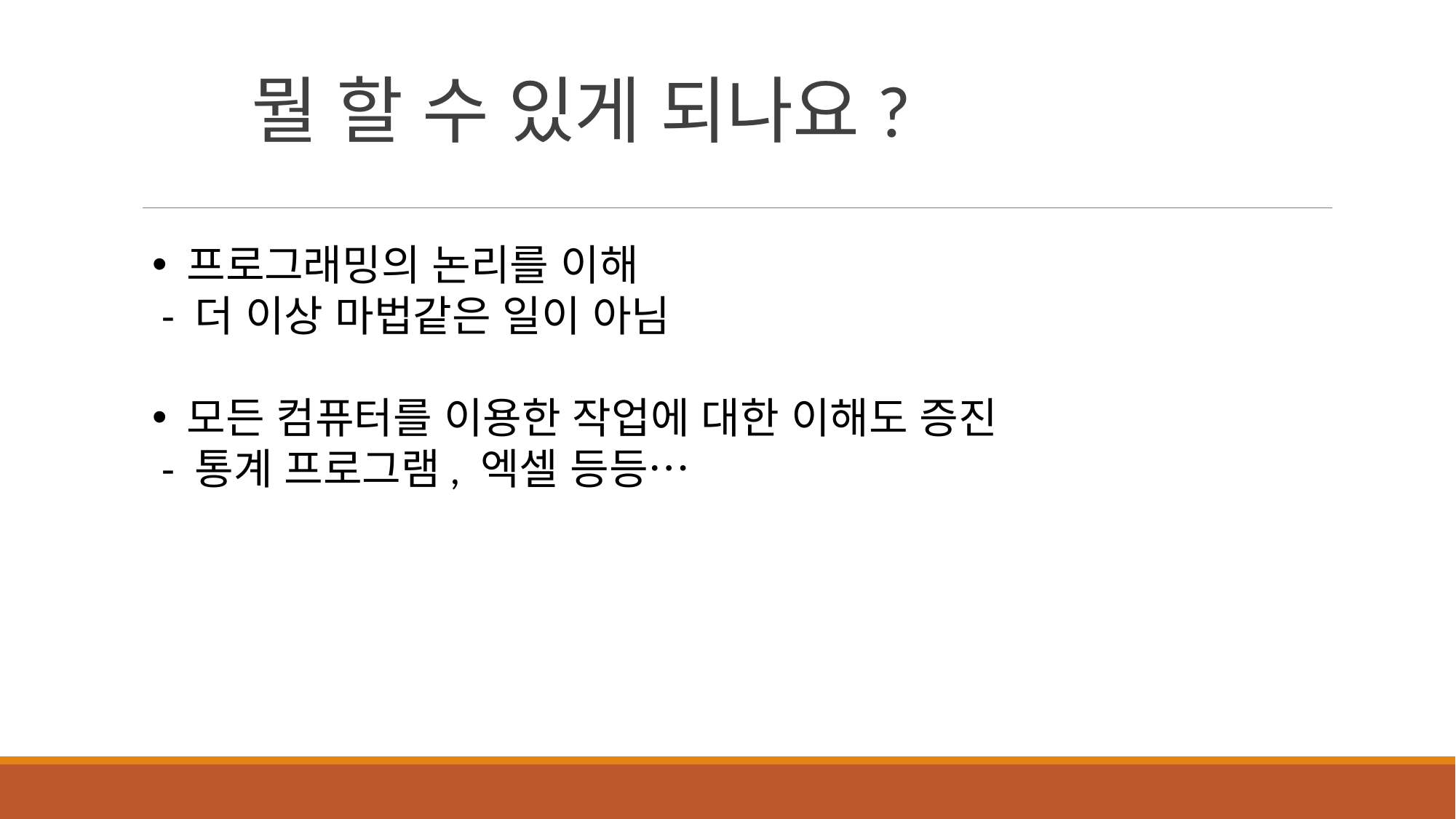

# 뭘 할 수 있게 되나요?
프로그래밍의 논리를 이해
 - 더 이상 마법같은 일이 아님

모든 컴퓨터를 이용한 작업에 대한 이해도 증진
 - 통계 프로그램, 엑셀 등등…